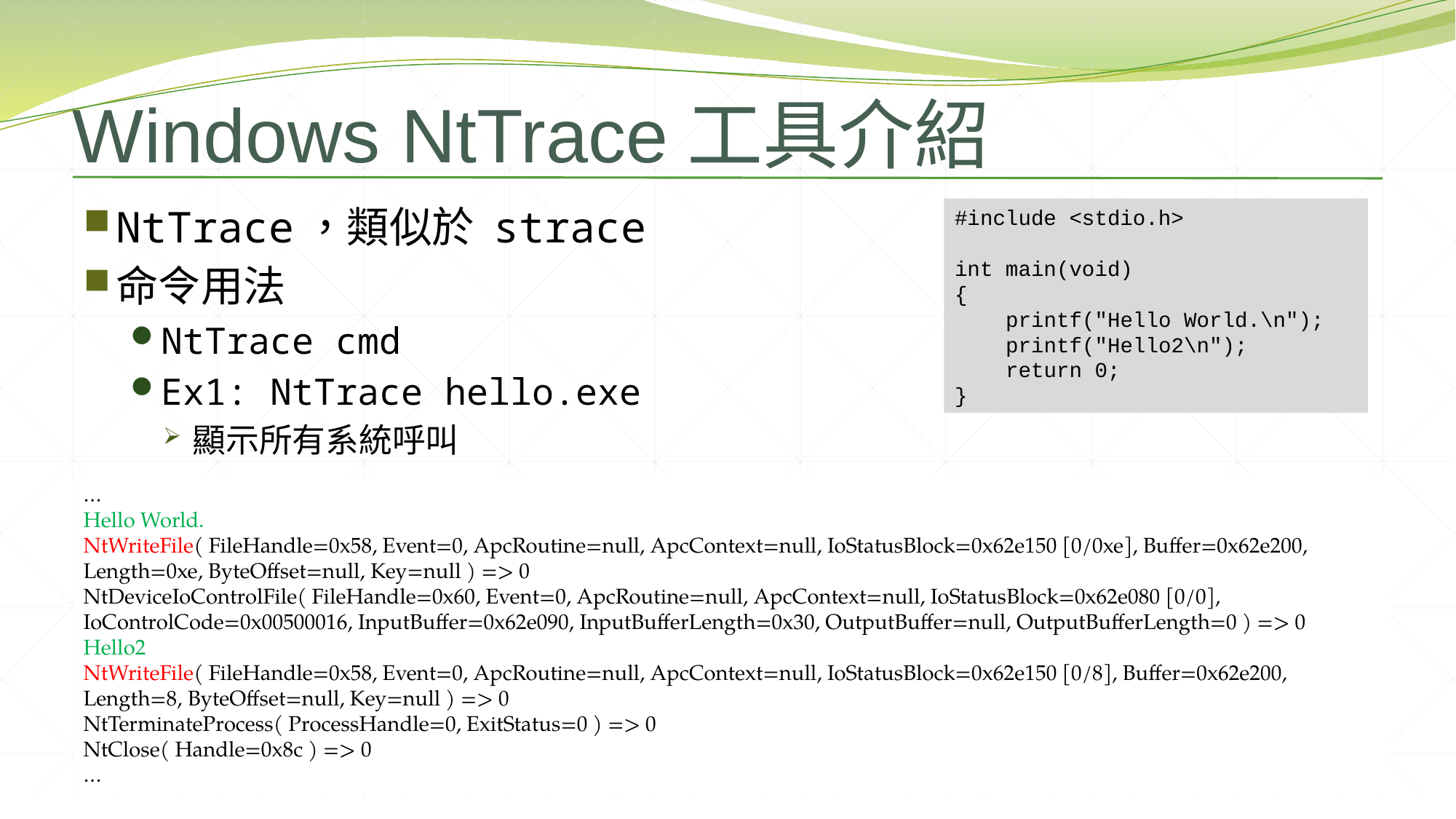

# Windows NtTrace工具介紹
NtTrace，類似於 strace
命令用法
NtTrace cmd
Ex1: NtTrace hello.exe
顯示所有系統呼叫
#include <stdio.h>

int main(void)
{
    printf("Hello World.\n");
    printf("Hello2\n");
    return 0;
}
…
Hello World.
NtWriteFile( FileHandle=0x58, Event=0, ApcRoutine=null, ApcContext=null, IoStatusBlock=0x62e150 [0/0xe], Buffer=0x62e200, Length=0xe, ByteOffset=null, Key=null ) => 0
NtDeviceIoControlFile( FileHandle=0x60, Event=0, ApcRoutine=null, ApcContext=null, IoStatusBlock=0x62e080 [0/0], IoControlCode=0x00500016, InputBuffer=0x62e090, InputBufferLength=0x30, OutputBuffer=null, OutputBufferLength=0 ) => 0
Hello2
NtWriteFile( FileHandle=0x58, Event=0, ApcRoutine=null, ApcContext=null, IoStatusBlock=0x62e150 [0/8], Buffer=0x62e200, Length=8, ByteOffset=null, Key=null ) => 0
NtTerminateProcess( ProcessHandle=0, ExitStatus=0 ) => 0
NtClose( Handle=0x8c ) => 0
…